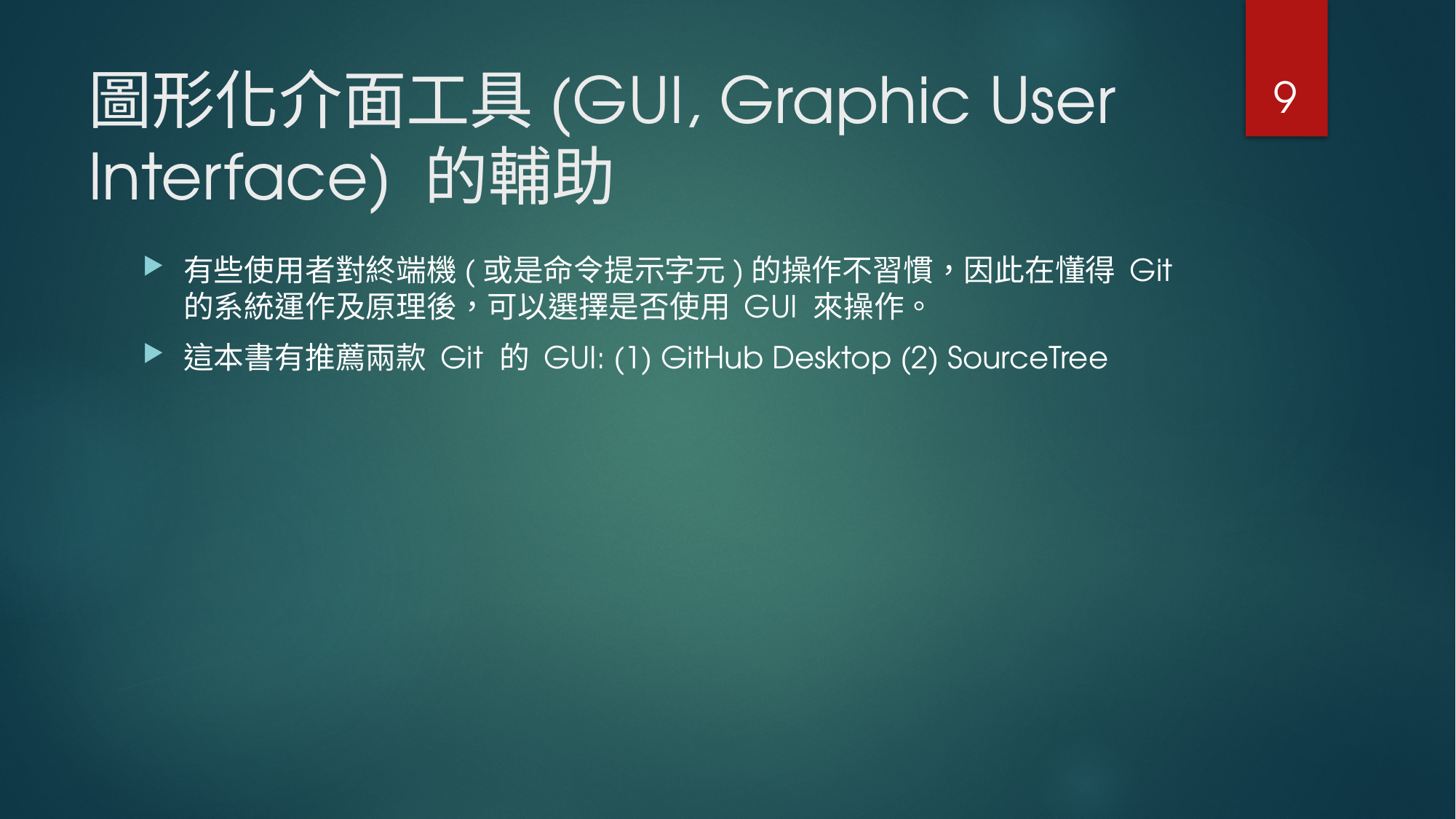

9
# 圖形化介面工具(GUI, Graphic User Interface) 的輔助
有些使用者對終端機(或是命令提示字元)的操作不習慣，因此在懂得 Git 的系統運作及原理後，可以選擇是否使用 GUI 來操作。
這本書有推薦兩款 Git 的 GUI: (1) GitHub Desktop (2) SourceTree